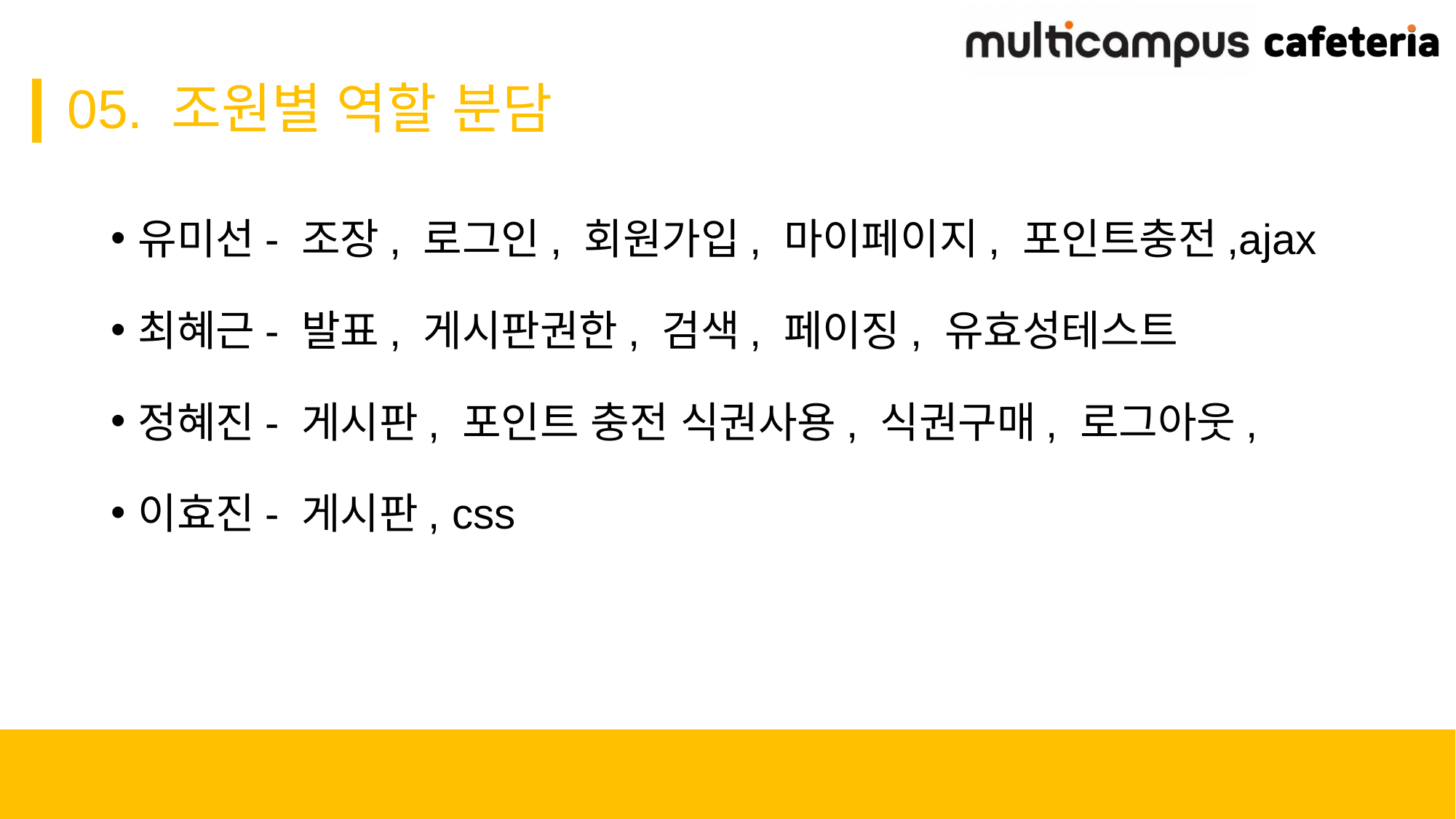

# 05. 조원별 역할 분담
유미선- 조장, 로그인, 회원가입, 마이페이지, 포인트충전,ajax
최혜근- 발표, 게시판권한, 검색, 페이징, 유효성테스트
정혜진- 게시판, 포인트 충전 식권사용, 식권구매, 로그아웃,
이효진- 게시판, css